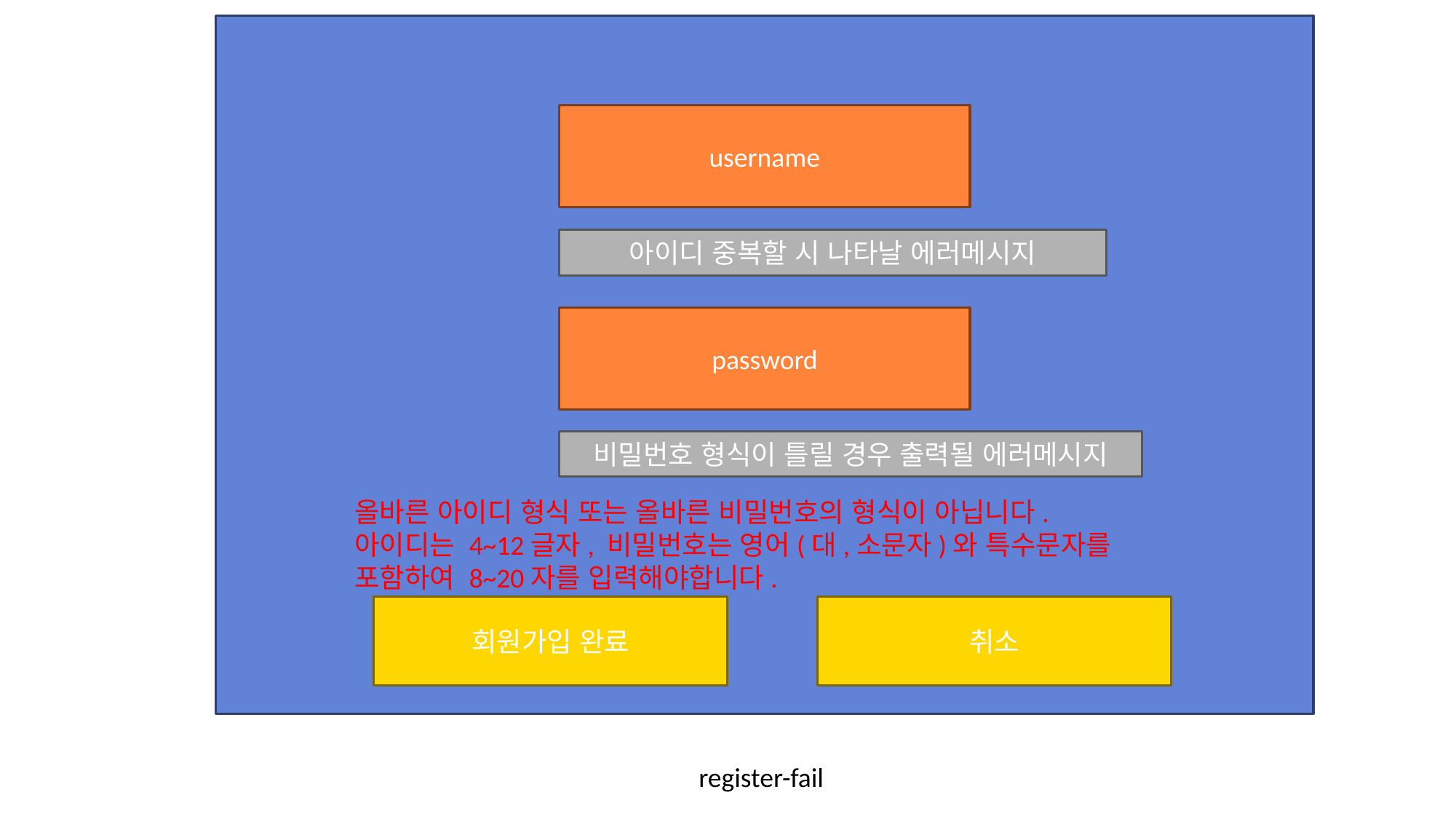

username
아이디 중복할 시 나타날 에러메시지
password
비밀번호 형식이 틀릴 경우 출력될 에러메시지
올바른 아이디 형식 또는 올바른 비밀번호의 형식이 아닙니다. 아이디는 4~12글자, 비밀번호는 영어(대,소문자)와 특수문자를 포함하여 8~20자를 입력해야합니다.
회원가입 완료
취소
register-fail